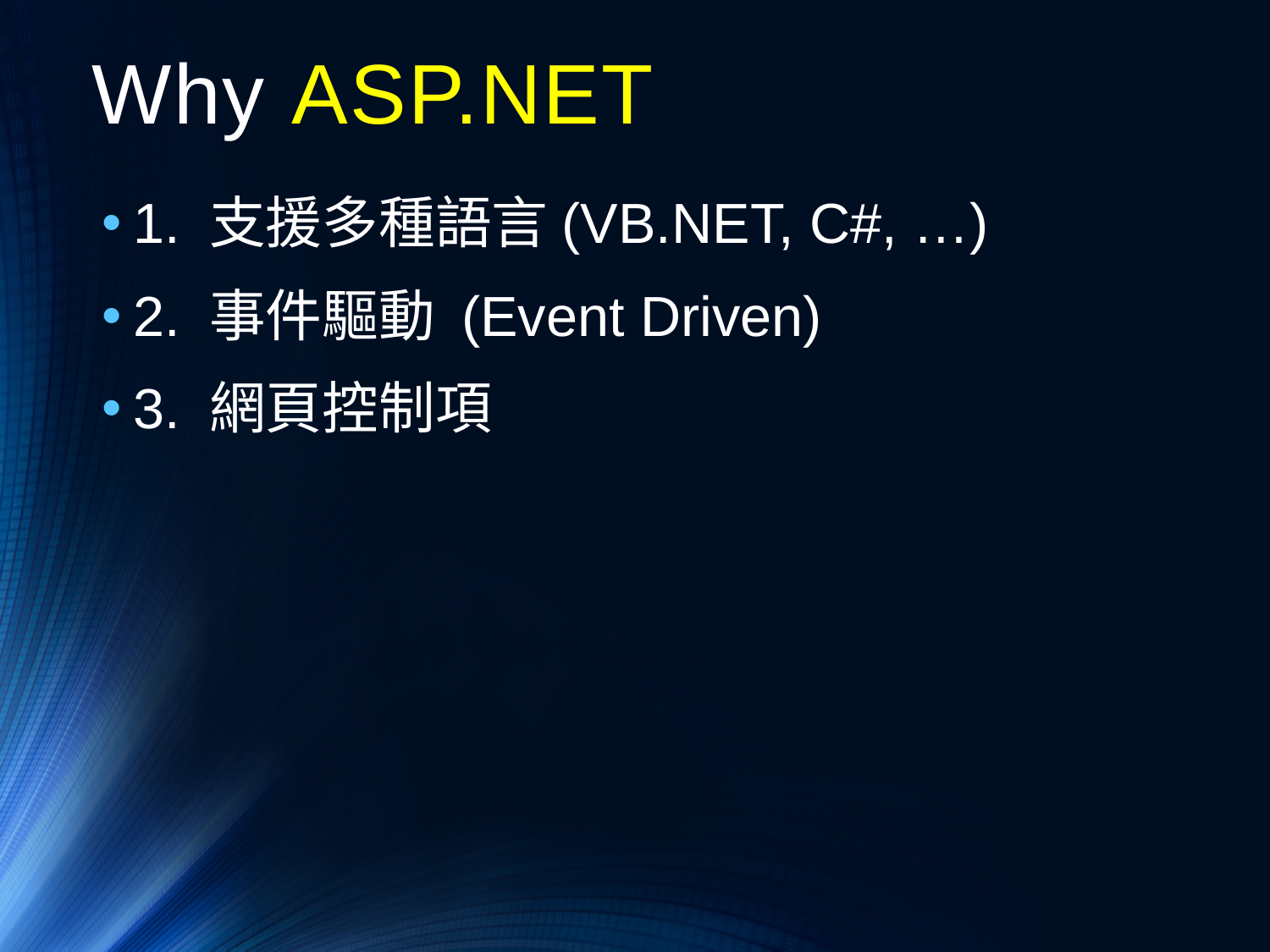

# Why ASP.NET
1. 支援多種語言(VB.NET, C#, …)
2. 事件驅動 (Event Driven)
3. 網頁控制項